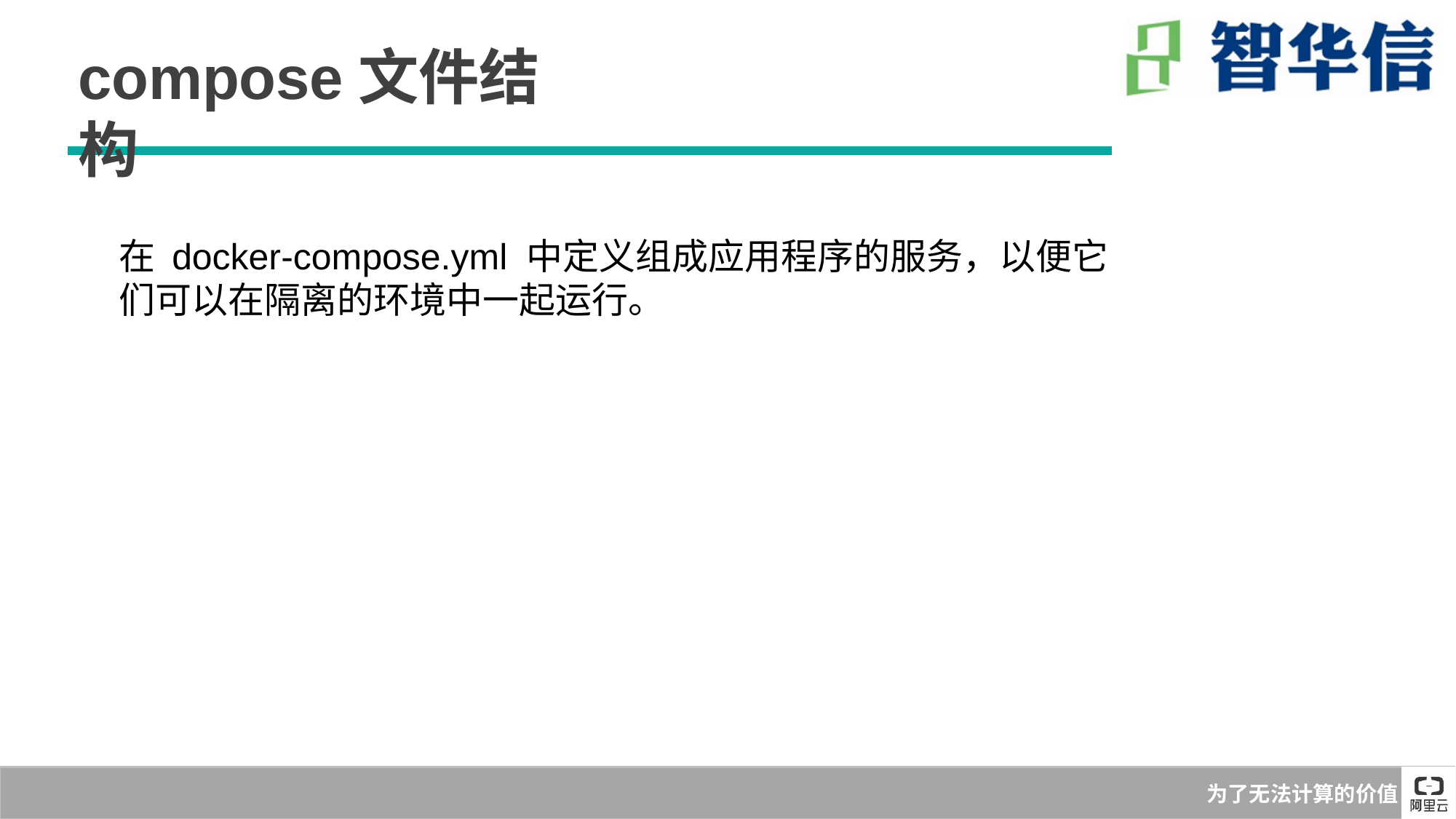

compose文件结构

在 docker-compose.yml 中定义组成应用程序的服务，以便它们可以在隔离的环境中一起运行。